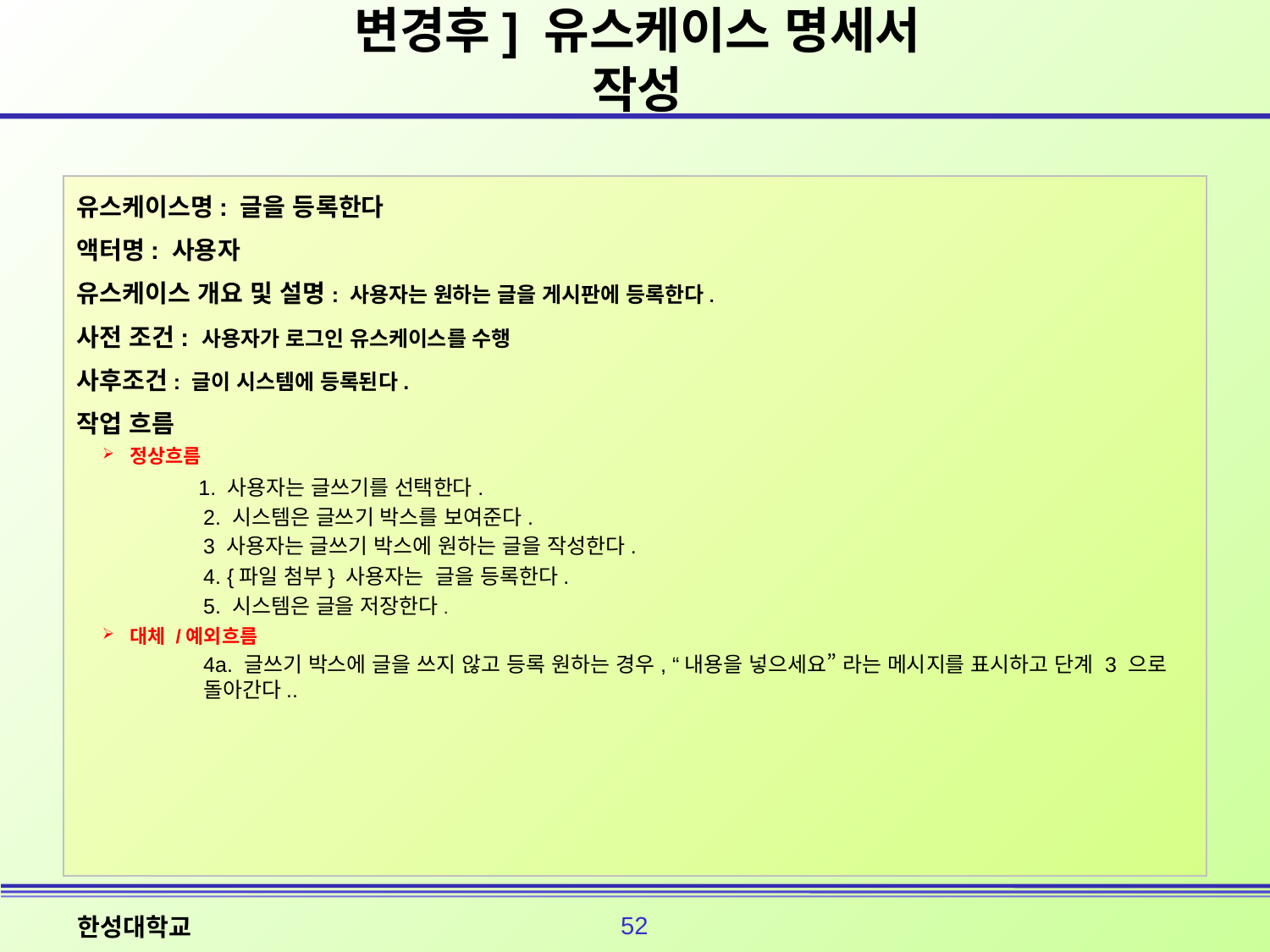

# 변경후] 유스케이스 명세서 작성
유스케이스명: 글을 등록한다
액터명: 사용자
유스케이스 개요 및 설명: 사용자는 원하는 글을 게시판에 등록한다.
사전 조건: 사용자가 로그인 유스케이스를 수행
사후조건: 글이 시스템에 등록된다.
작업 흐름
정상흐름
       1. 사용자는 글쓰기를 선택한다.
2. 시스템은 글쓰기 박스를 보여준다.
3 사용자는 글쓰기 박스에 원하는 글을 작성한다.
4. {파일 첨부} 사용자는  글을 등록한다.
5. 시스템은 글을 저장한다.
대체 /예외흐름
4a. 글쓰기 박스에 글을 쓰지 않고 등록 원하는 경우, “내용을 넣으세요” 라는 메시지를 표시하고 단계 3 으로 돌아간다..